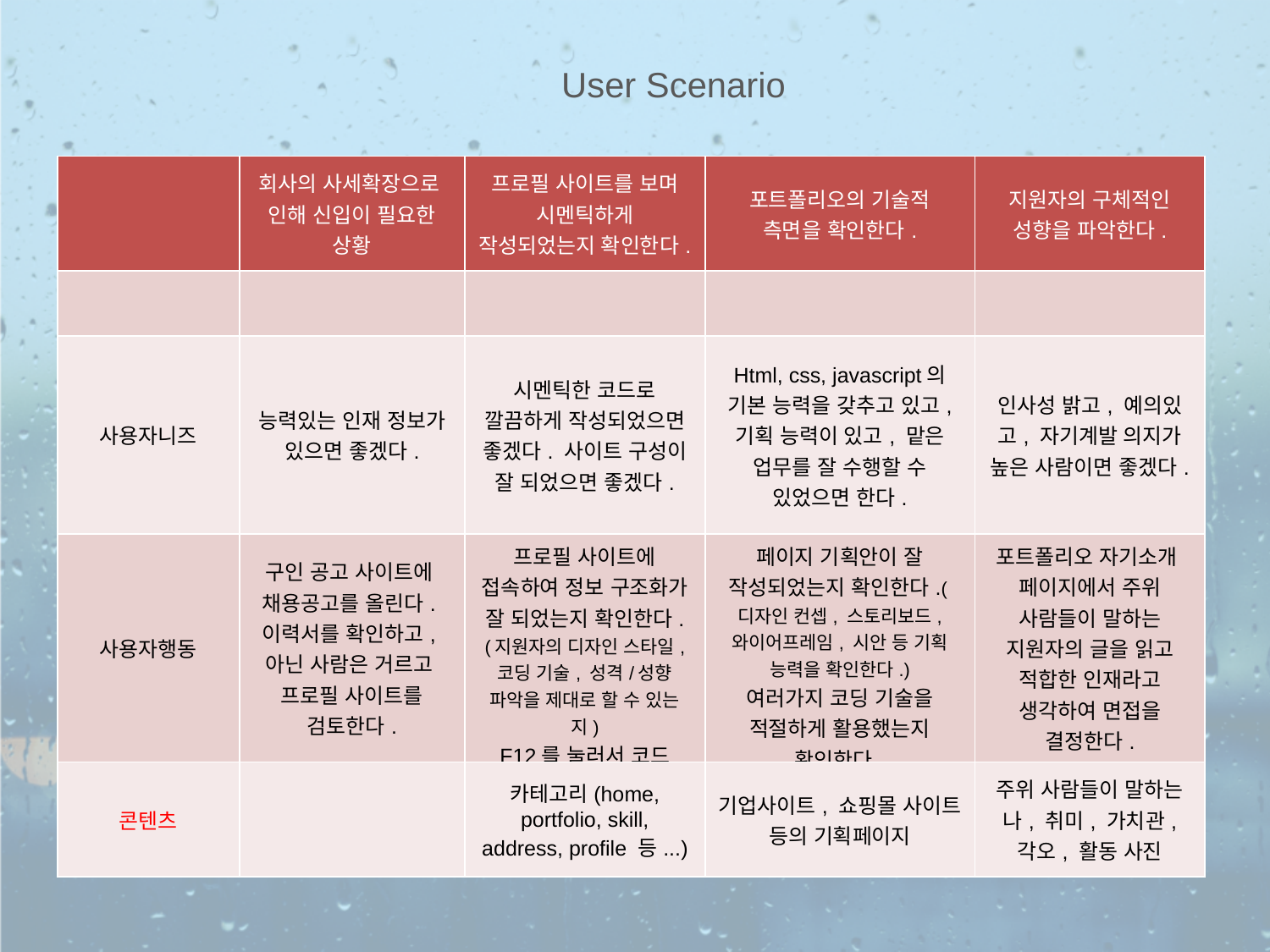

User Scenario
|  | 회사의 사세확장으로 인해 신입이 필요한 상황 | 프로필 사이트를 보며 시멘틱하게 작성되었는지 확인한다. | 포트폴리오의 기술적 측면을 확인한다. | 지원자의 구체적인 성향을 파악한다. |
| --- | --- | --- | --- | --- |
|  |  |  |  |  |
| 사용자니즈 | 능력있는 인재 정보가 있으면 좋겠다. | 시멘틱한 코드로 깔끔하게 작성되었으면 좋겠다. 사이트 구성이 잘 되었으면 좋겠다. | Html, css, javascript의 기본 능력을 갖추고 있고, 기획 능력이 있고, 맡은 업무를 잘 수행할 수 있었으면 한다. | 인사성 밝고, 예의있고, 자기계발 의지가 높은 사람이면 좋겠다. |
| 사용자행동 | 구인 공고 사이트에 채용공고를 올린다. 이력서를 확인하고, 아닌 사람은 거르고 프로필 사이트를 검토한다. | 프로필 사이트에 접속하여 정보 구조화가 잘 되었는지 확인한다. (지원자의 디자인 스타일, 코딩 기술, 성격/성향 파악을 제대로 할 수 있는지) F12를 눌러서 코드 확인을 한다. | 페이지 기획안이 잘 작성되었는지 확인한다.(디자인 컨셉, 스토리보드, 와이어프레임, 시안 등 기획 능력을 확인한다.) 여러가지 코딩 기술을 적절하게 활용했는지 확인한다. | 포트폴리오 자기소개 페이지에서 주위 사람들이 말하는 지원자의 글을 읽고 적합한 인재라고 생각하여 면접을 결정한다. |
| 콘텐츠 |  | 카테고리(home, portfolio, skill, address, profile 등...) | 기업사이트, 쇼핑몰 사이트 등의 기획페이지 | 주위 사람들이 말하는 나, 취미, 가치관, 각오, 활동 사진 |